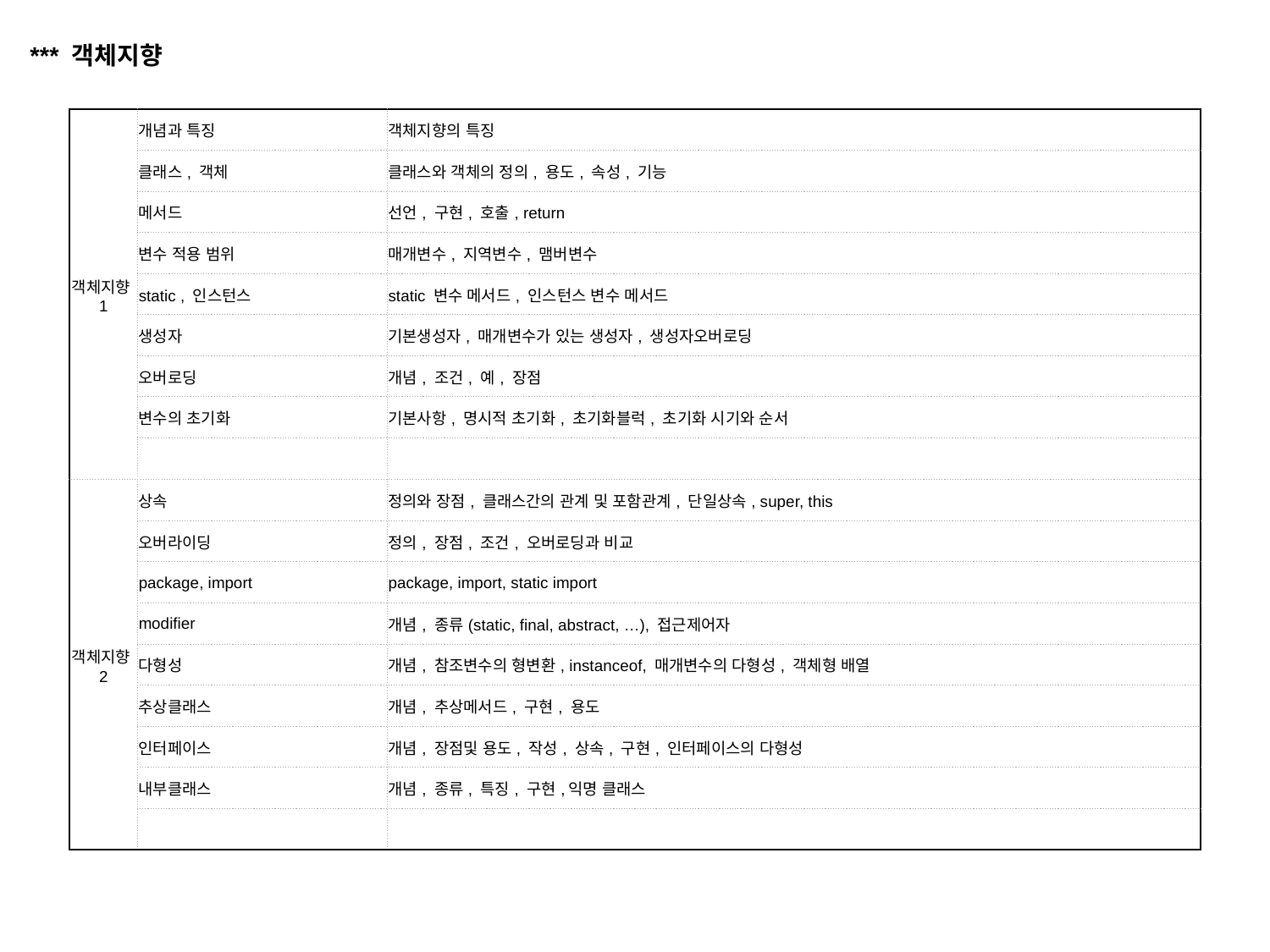

*** 객체지향

| 객체지향1 | 개념과 특징 | 객체지향의 특징 |
| --- | --- | --- |
|  | 클래스, 객체 | 클래스와 객체의 정의, 용도, 속성, 기능 |
|  | 메서드 | 선언, 구현, 호출, return |
|  | 변수 적용 범위 | 매개변수, 지역변수, 맴버변수 |
|  | static , 인스턴스 | static 변수 메서드, 인스턴스 변수 메서드 |
|  | 생성자 | 기본생성자, 매개변수가 있는 생성자, 생성자오버로딩 |
|  | 오버로딩 | 개념, 조건, 예, 장점 |
|  | 변수의 초기화 | 기본사항, 명시적 초기화, 초기화블럭, 초기화 시기와 순서 |
|  |  |  |
| 객체지향2 | 상속 | 정의와 장점, 클래스간의 관계 및 포함관계, 단일상속, super, this |
|  | 오버라이딩 | 정의, 장점, 조건, 오버로딩과 비교 |
|  | package, import | package, import, static import |
|  | modifier | 개념, 종류(static, final, abstract, …), 접근제어자 |
|  | 다형성 | 개념, 참조변수의 형변환, instanceof, 매개변수의 다형성, 객체형 배열 |
|  | 추상클래스 | 개념, 추상메서드, 구현, 용도 |
|  | 인터페이스 | 개념, 장점및 용도, 작성, 상속, 구현, 인터페이스의 다형성 |
|  | 내부클래스 | 개념, 종류, 특징, 구현,익명 클래스 |
|  |  |  |